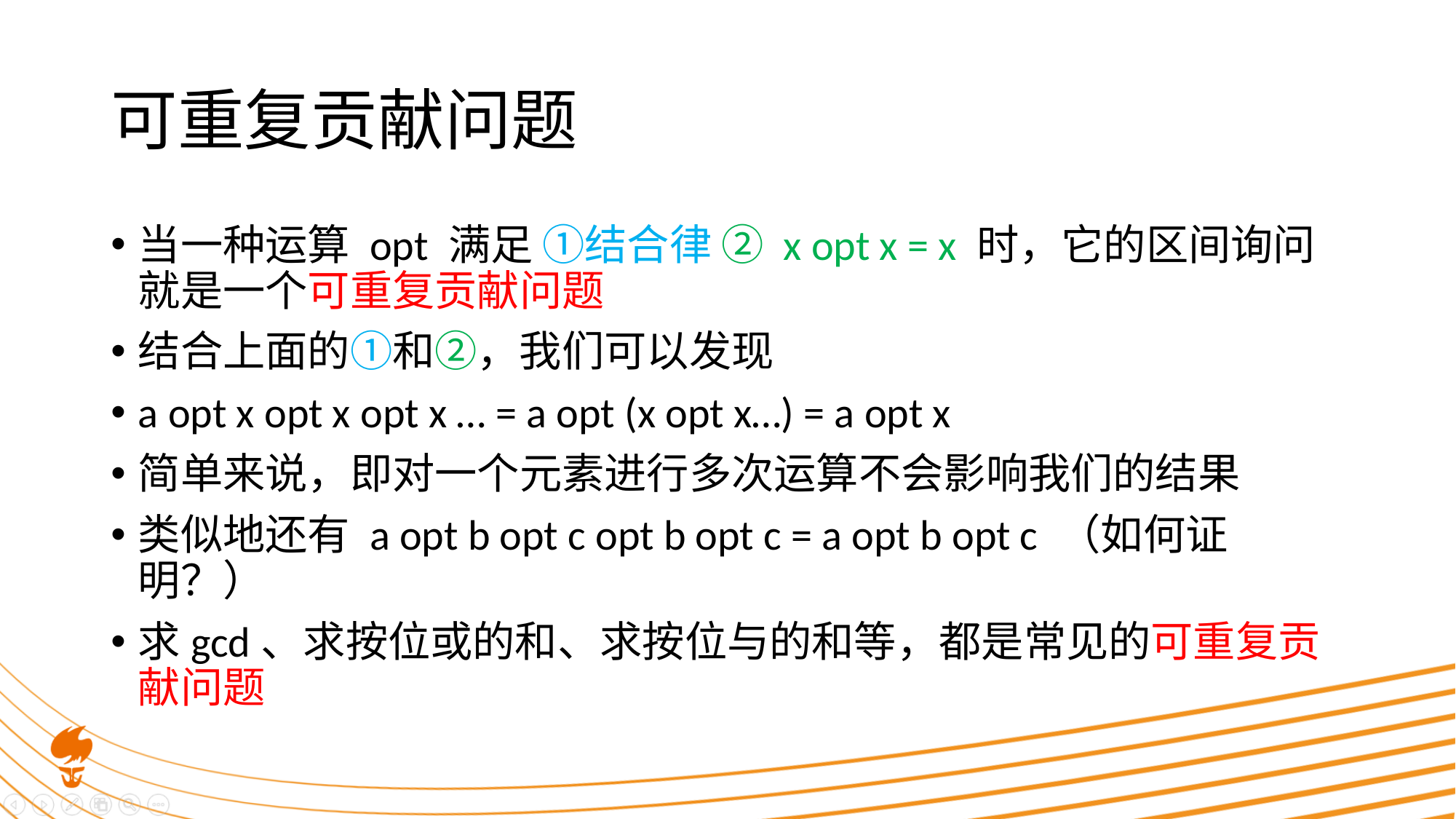

# 可重复贡献问题
当一种运算 opt 满足 ①结合律 ② x opt x = x 时，它的区间询问就是一个可重复贡献问题
结合上面的①和②，我们可以发现
a opt x opt x opt x … = a opt (x opt x…) = a opt x
简单来说，即对一个元素进行多次运算不会影响我们的结果
类似地还有 a opt b opt c opt b opt c = a opt b opt c （如何证明？）
求gcd、求按位或的和、求按位与的和等，都是常见的可重复贡献问题